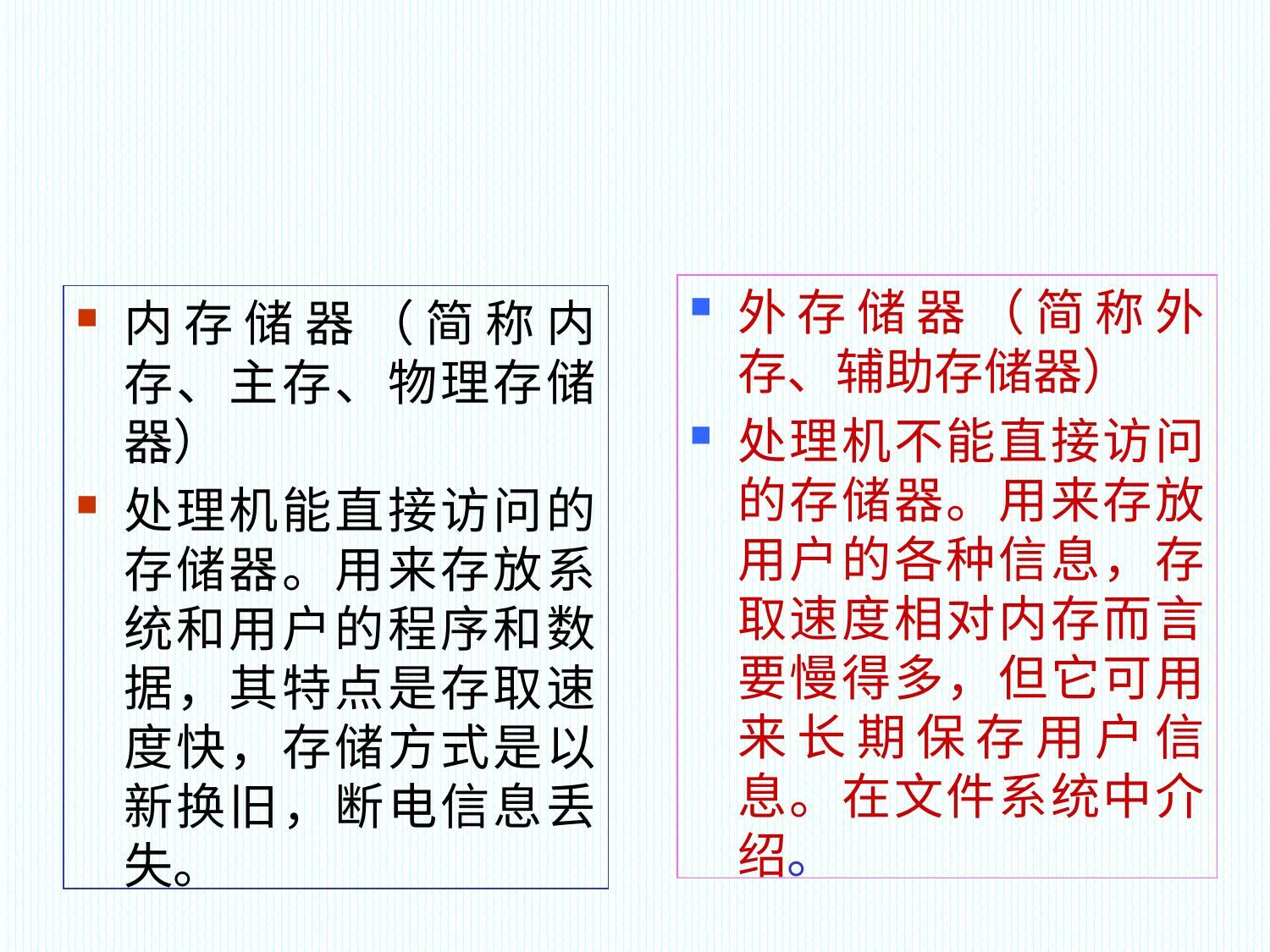

#
外存储器（简称外存、辅助存储器）
处理机不能直接访问的存储器。用来存放用户的各种信息，存取速度相对内存而言要慢得多，但它可用来长期保存用户信息。在文件系统中介绍。
内存储器（简称内存、主存、物理存储器）
处理机能直接访问的存储器。用来存放系统和用户的程序和数据，其特点是存取速度快，存储方式是以新换旧，断电信息丢失。